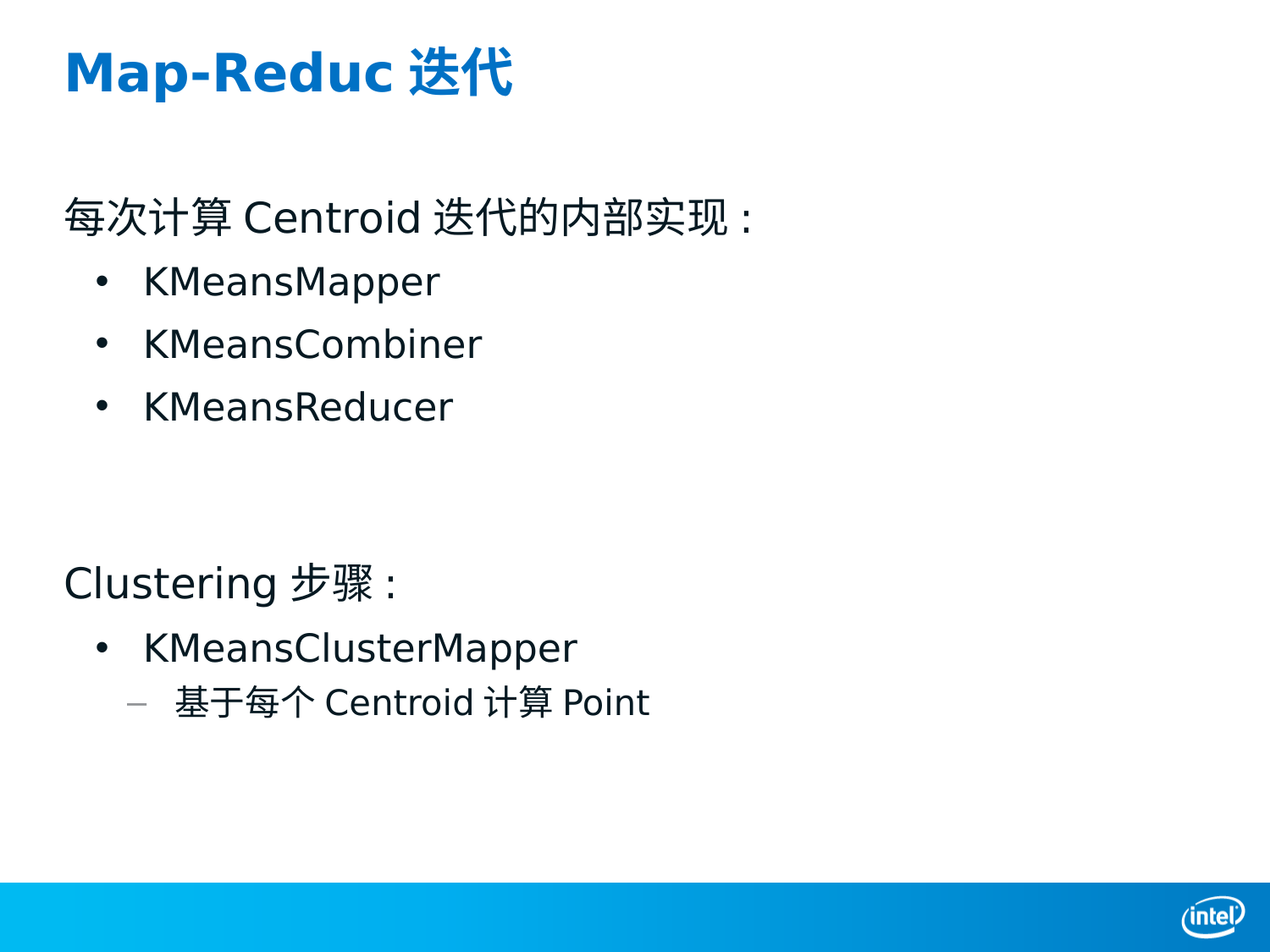

# Map-Reduc迭代
每次计算Centroid迭代的内部实现:
KMeansMapper
KMeansCombiner
KMeansReducer

Clustering步骤:
KMeansClusterMapper
基于每个Centroid计算Point